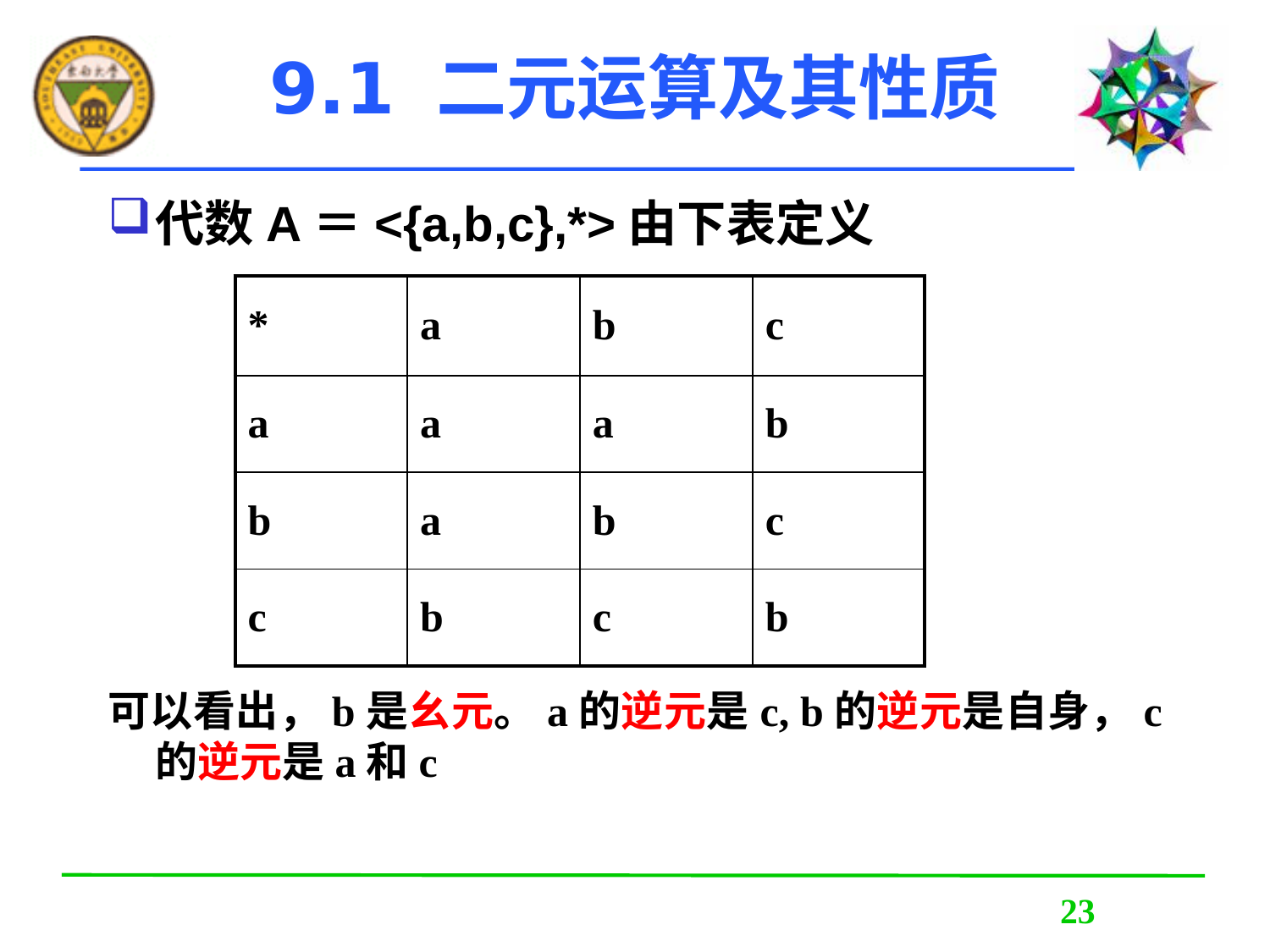

# 9.1 二元运算及其性质
代数A＝<{a,b,c},*>由下表定义

可以看出，b是幺元。a的逆元是c, b的逆元是自身，c的逆元是a和c
| \* | a | b | c |
| --- | --- | --- | --- |
| a | a | a | b |
| b | a | b | c |
| c | b | c | b |